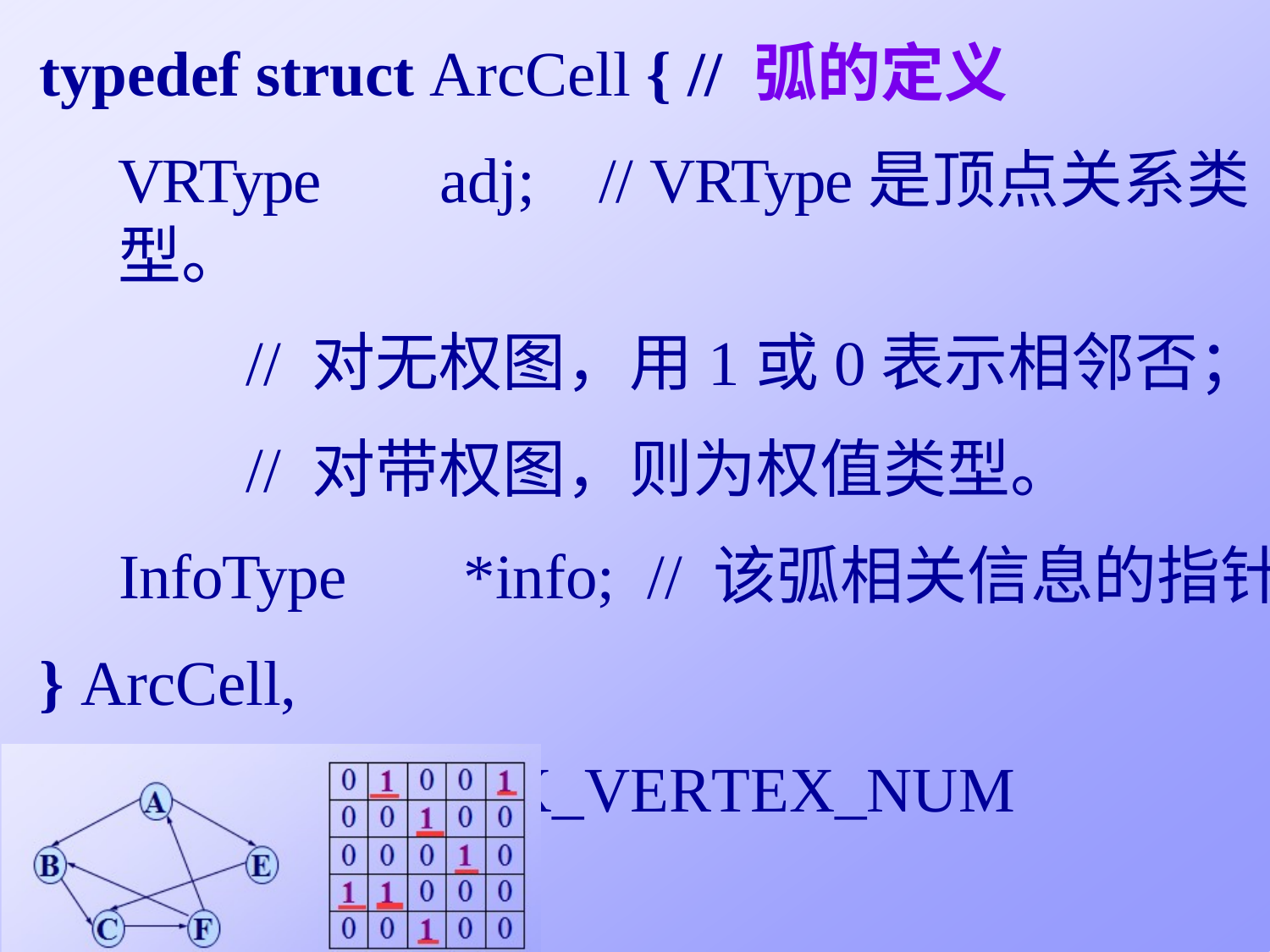

typedef struct ArcCell { // 弧的定义
VRType	adj;	// VRType是顶点关系类型。
// 对无权图，用1或0表示相邻否；
// 对带权图，则为权值类型。
InfoType	*info;	// 该弧相关信息的指针
} ArcCell,  AdjMatrix[MAX_VERTEX_NUM]
[MAX_VERTEX_NUM];